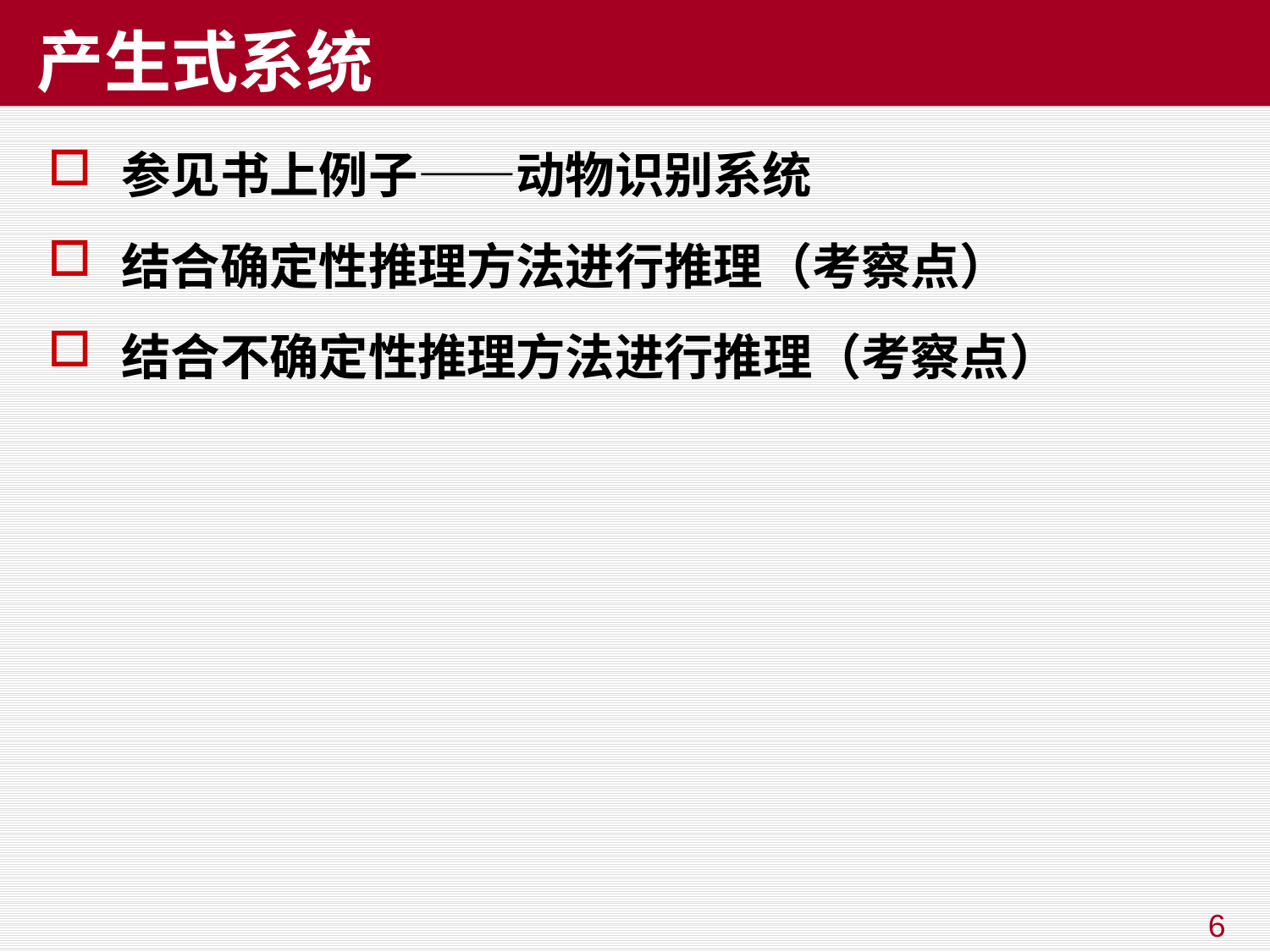

# 产生式系统
参见书上例子——动物识别系统
结合确定性推理方法进行推理（考察点）
结合不确定性推理方法进行推理（考察点）
6